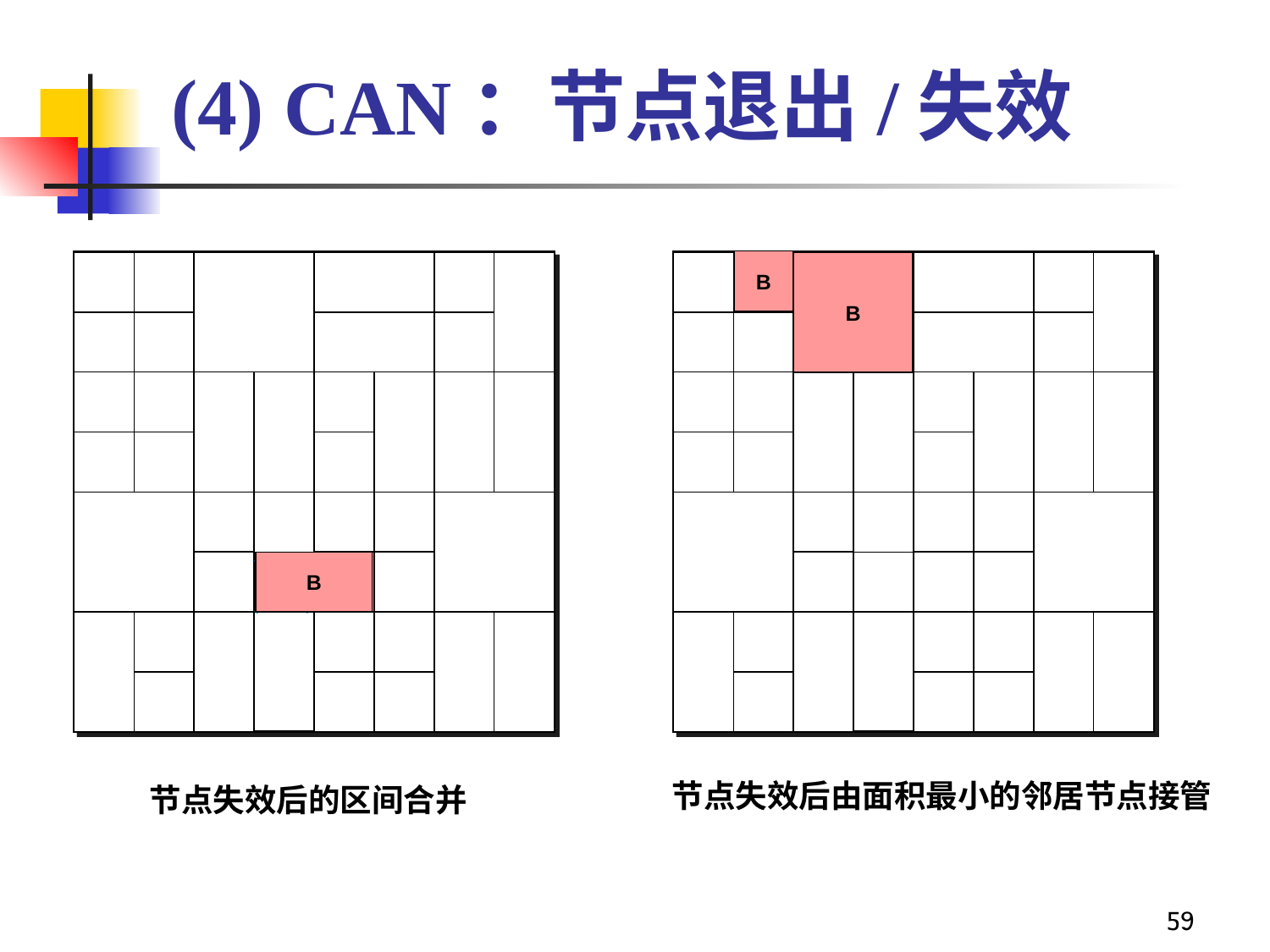

# (4) CAN：节点退出/失效
B

A
B

A
B
B

节点失效后由面积最小的邻居节点接管
节点失效后的区间合并
59